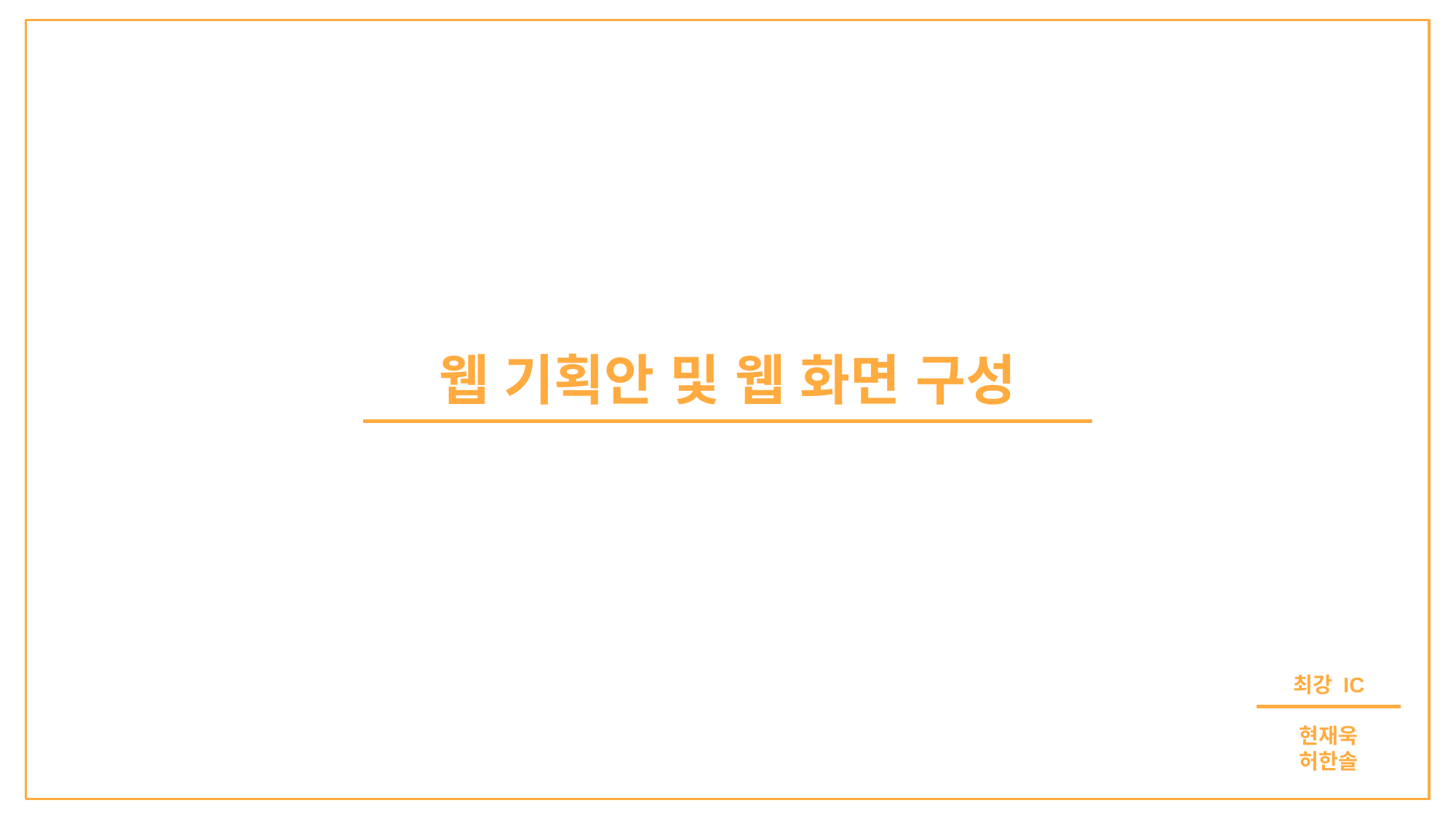

# 웹 기획안 및 웹 화면 구성
최강 IC

현재욱
허한솔